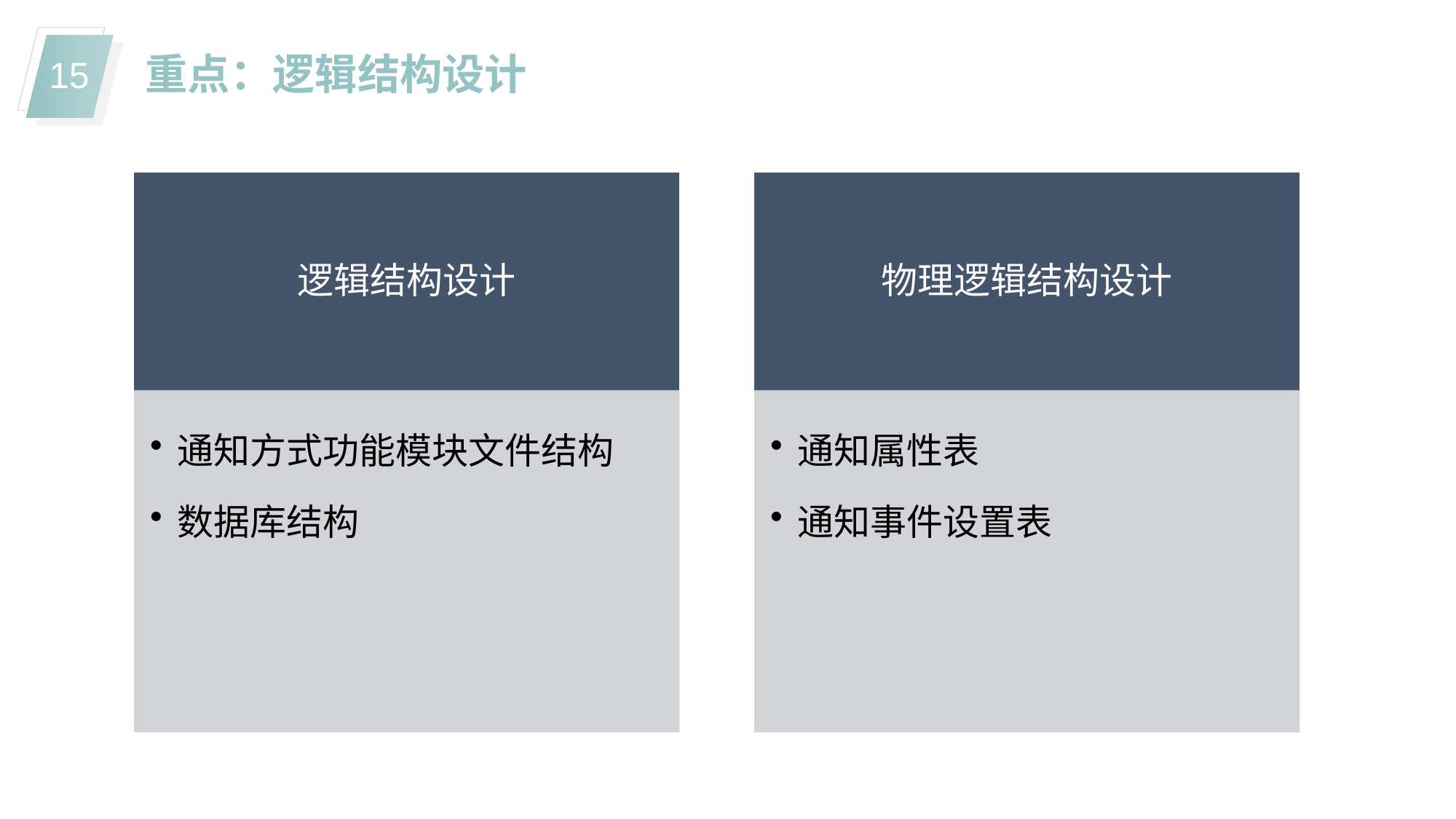

重点：逻辑结构设计
逻辑结构设计
通知方式功能模块文件结构
数据库结构
物理逻辑结构设计
通知属性表
通知事件设置表